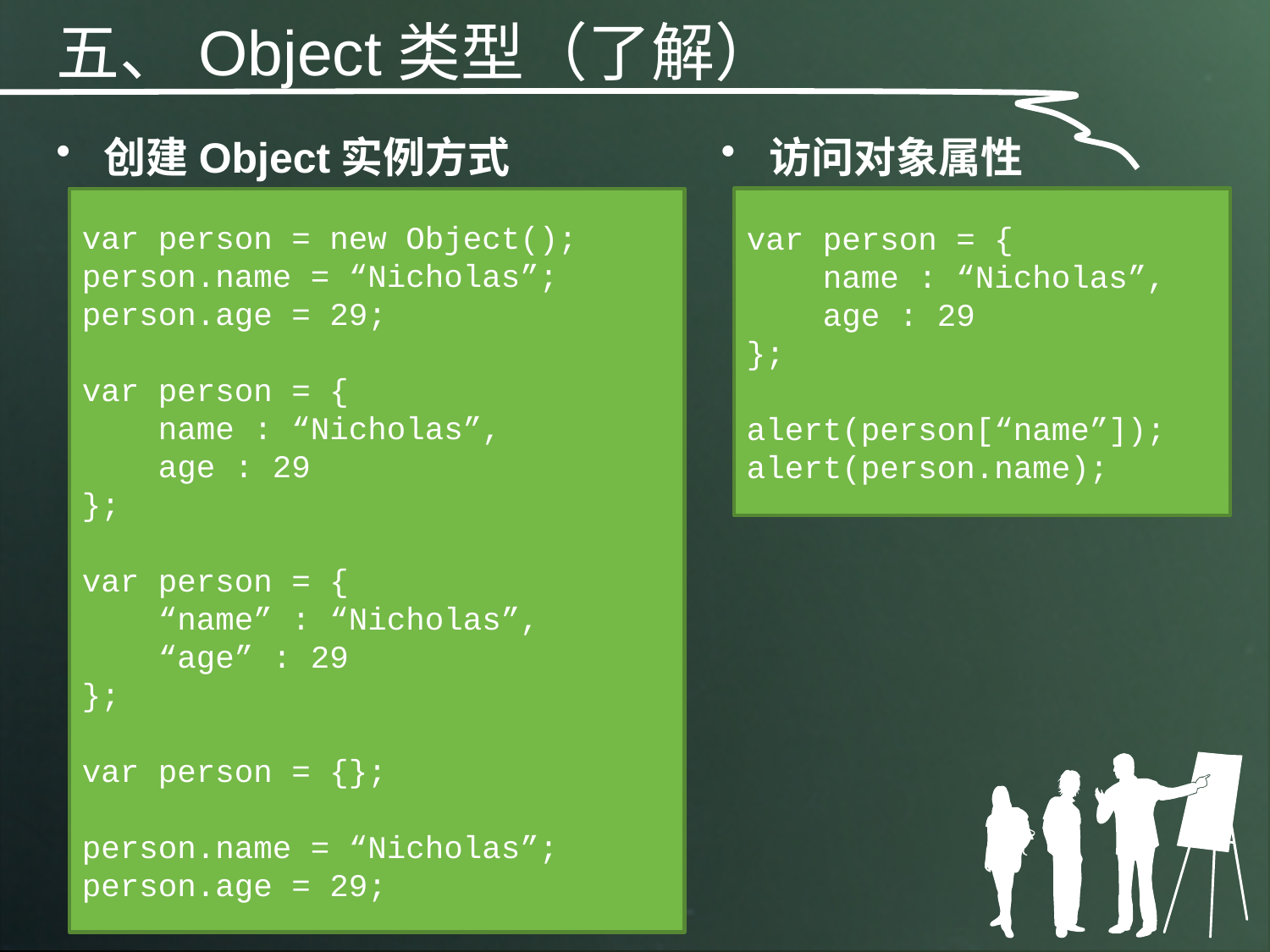

五、Object类型（了解）

创建Object实例方式

访问对象属性

var person = new Object();
person.name = “Nicholas”;
person.age = 29;

var person = {
    name : “Nicholas”,
    age : 29
};

var person = {
    “name” : “Nicholas”,
    “age” : 29
};

var person = {};
person.name = “Nicholas”;
person.age = 29;
var person = {
    name : “Nicholas”,
    age : 29
};

alert(person[“name”]);
alert(person.name);